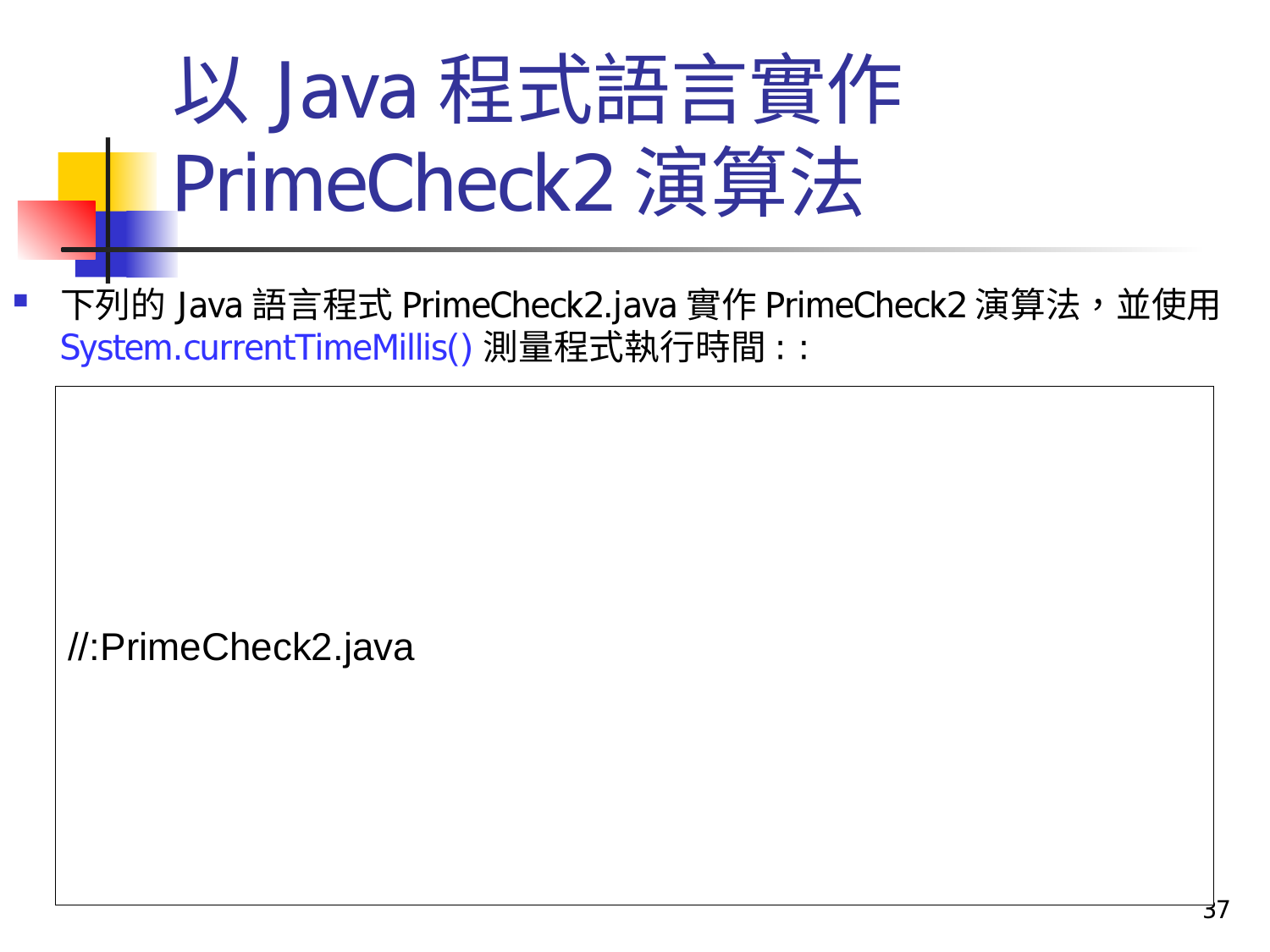

# 以Java程式語言實作 PrimeCheck2演算法
下列的Java語言程式PrimeCheck2.java實作PrimeCheck2演算法，並使用System.currentTimeMillis()測量程式執行時間: :
37